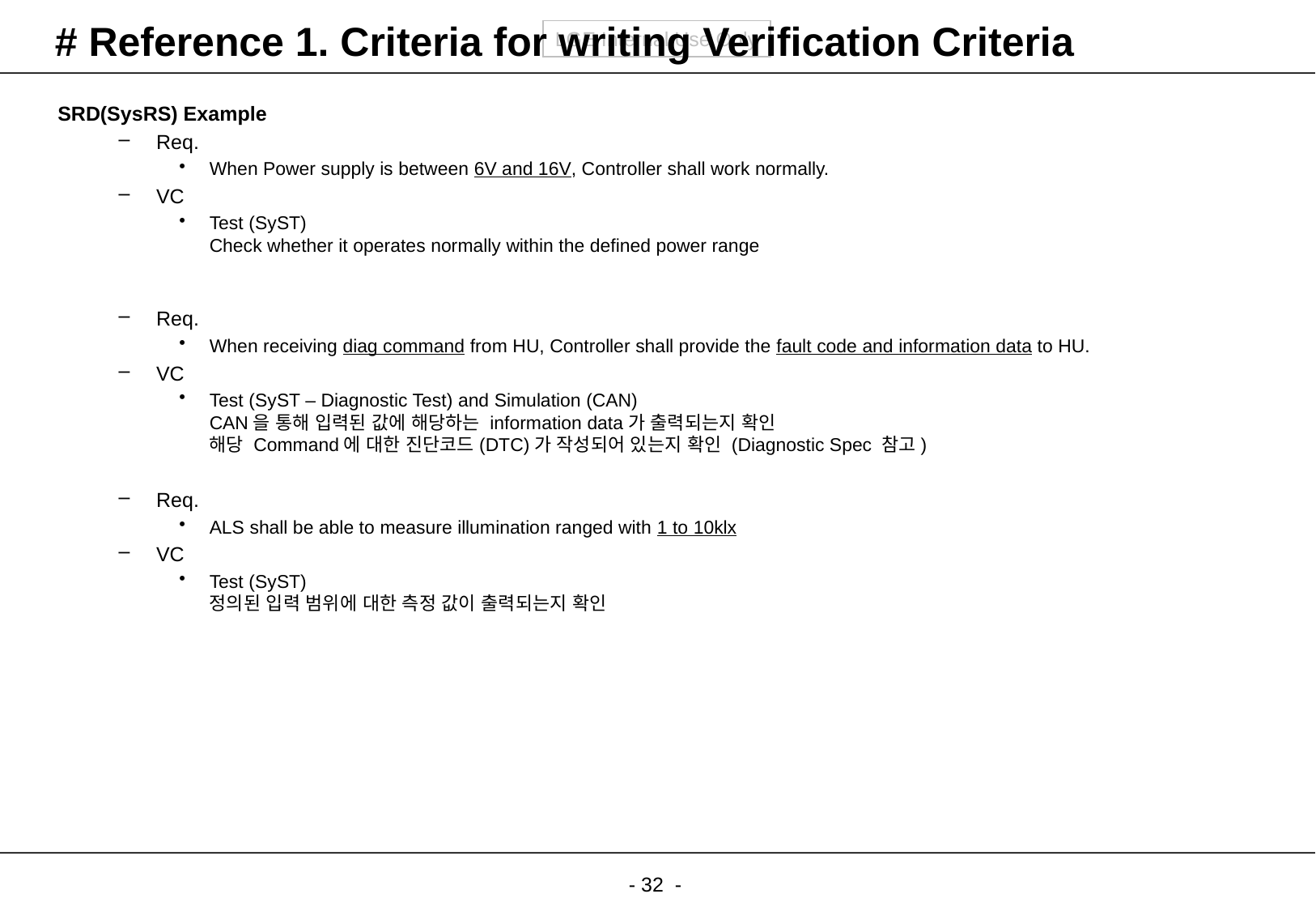

# # Reference 1. Criteria for writing Verification Criteria
SRD(SysRS) Example
Req.
When Power supply is between 6V and 16V, Controller shall work normally.
VC
Test (SyST)
Check whether it operates normally within the defined power range

Req.
When receiving diag command from HU, Controller shall provide the fault code and information data to HU.
VC
Test (SyST – Diagnostic Test) and Simulation (CAN)
CAN을 통해 입력된 값에 해당하는 information data가 출력되는지 확인
해당 Command에 대한 진단코드(DTC)가 작성되어 있는지 확인 (Diagnostic Spec 참고)

Req.
ALS shall be able to measure illumination ranged with 1 to 10klx
VC
Test (SyST)
정의된 입력 범위에 대한 측정 값이 출력되는지 확인